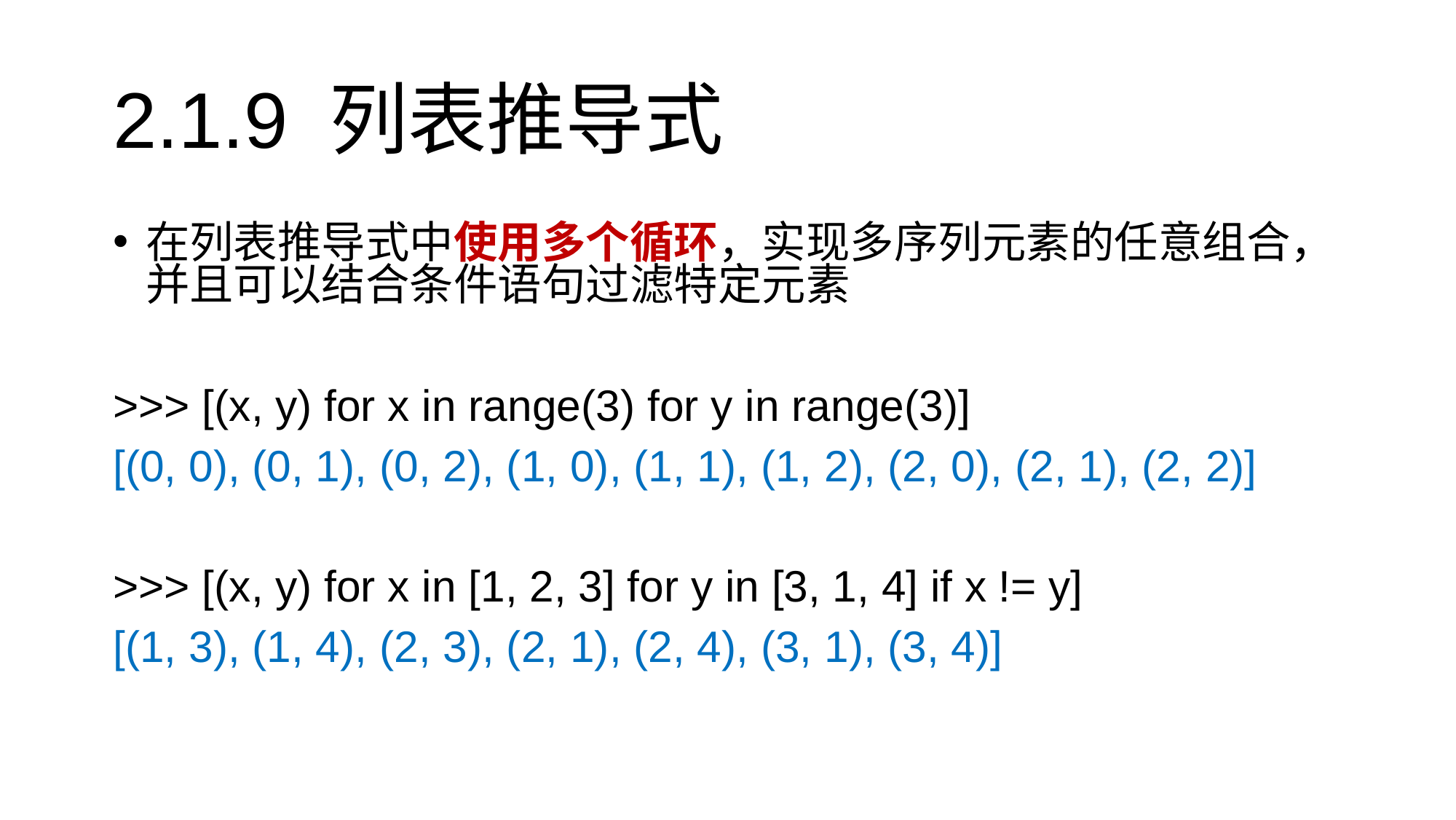

# 2.1.9 列表推导式
在列表推导式中使用多个循环，实现多序列元素的任意组合，并且可以结合条件语句过滤特定元素

>>> [(x, y) for x in range(3) for y in range(3)]
[(0, 0), (0, 1), (0, 2), (1, 0), (1, 1), (1, 2), (2, 0), (2, 1), (2, 2)]

>>> [(x, y) for x in [1, 2, 3] for y in [3, 1, 4] if x != y]
[(1, 3), (1, 4), (2, 3), (2, 1), (2, 4), (3, 1), (3, 4)]